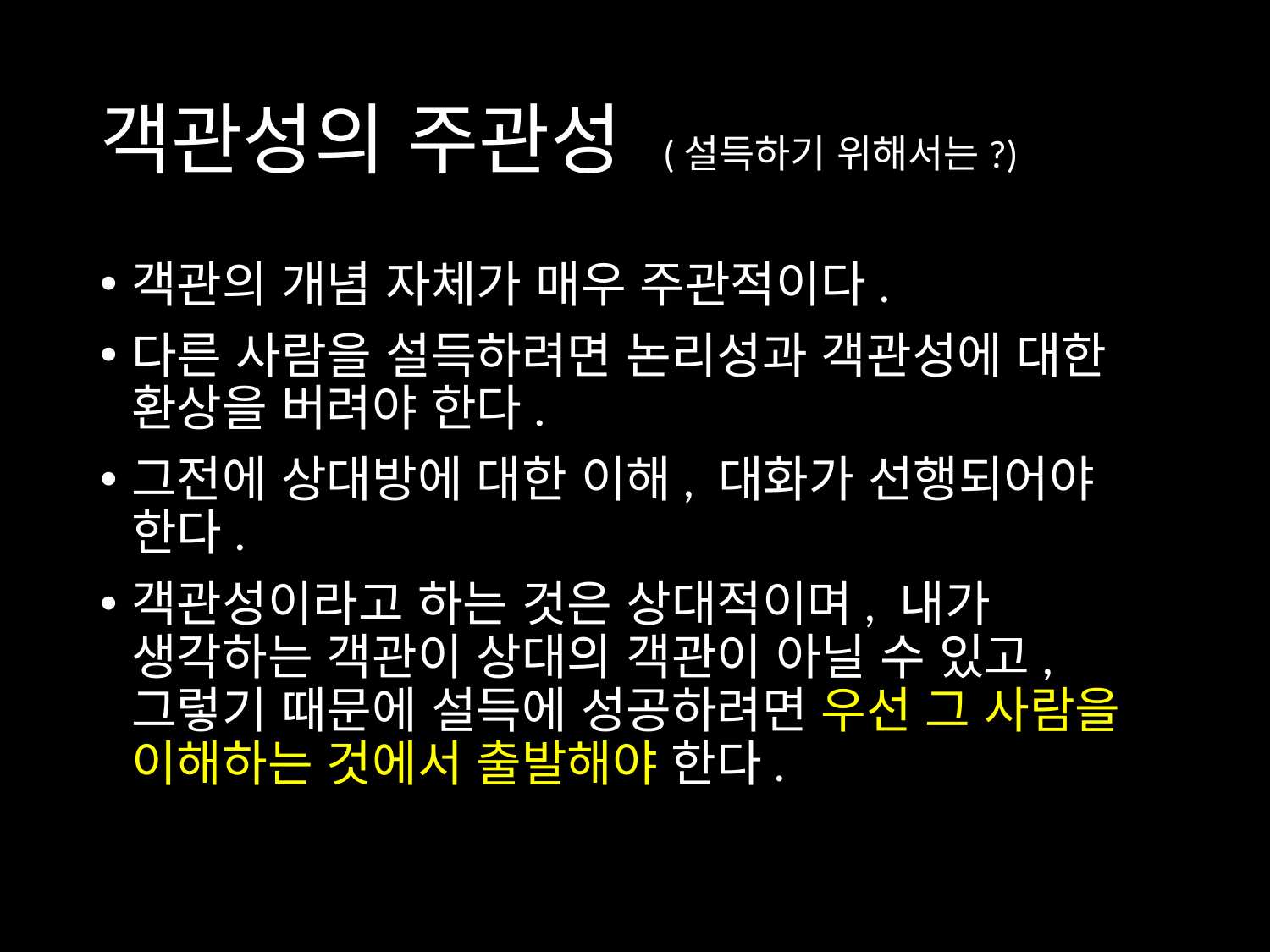

# 객관성의 주관성 (설득하기 위해서는?)
객관의 개념 자체가 매우 주관적이다.
다른 사람을 설득하려면 논리성과 객관성에 대한 환상을 버려야 한다.
그전에 상대방에 대한 이해, 대화가 선행되어야 한다.
객관성이라고 하는 것은 상대적이며, 내가 생각하는 객관이 상대의 객관이 아닐 수 있고, 그렇기 때문에 설득에 성공하려면 우선 그 사람을 이해하는 것에서 출발해야 한다.